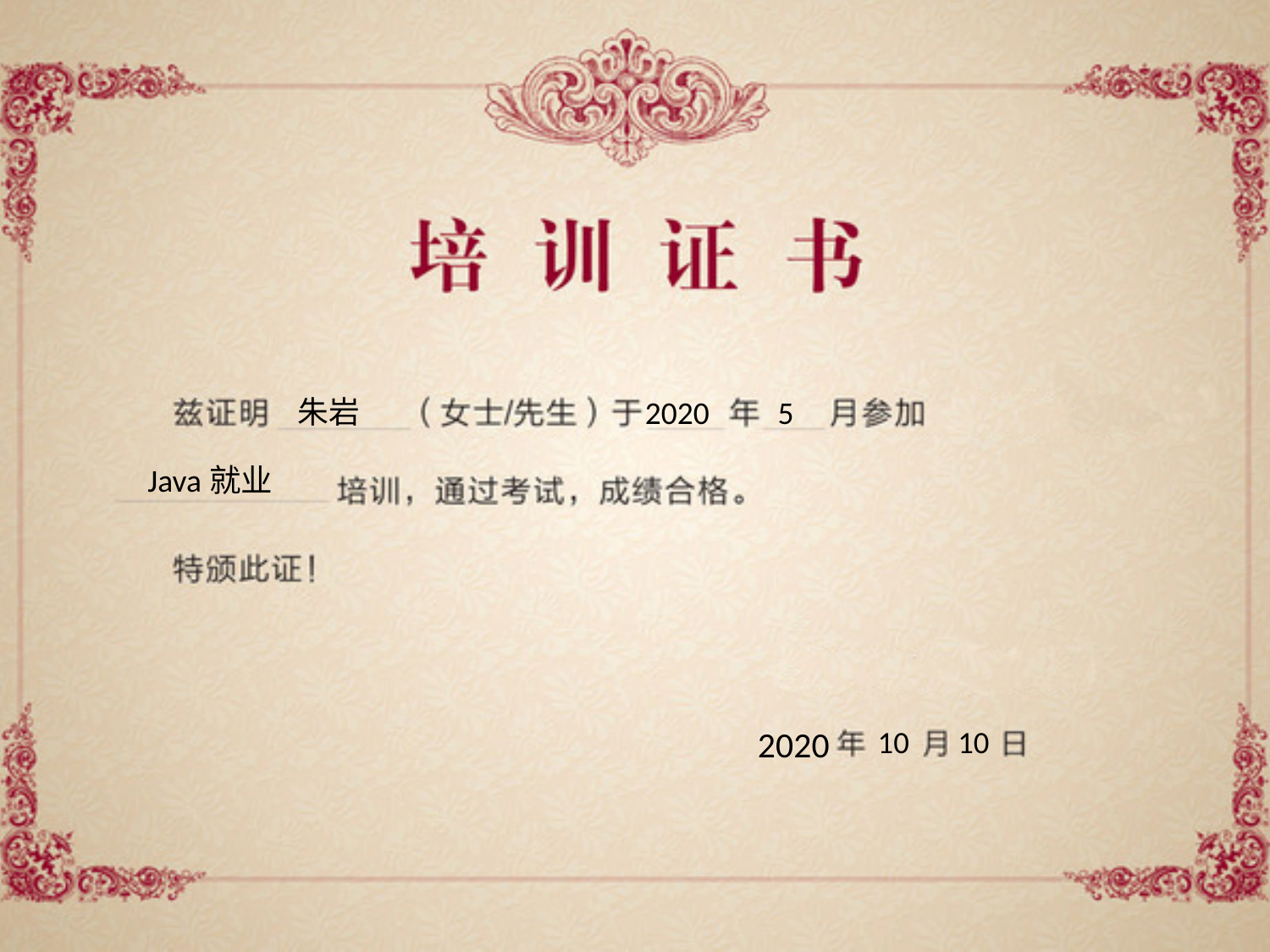

朱岩
2020
5
Java就业
2020
10
10